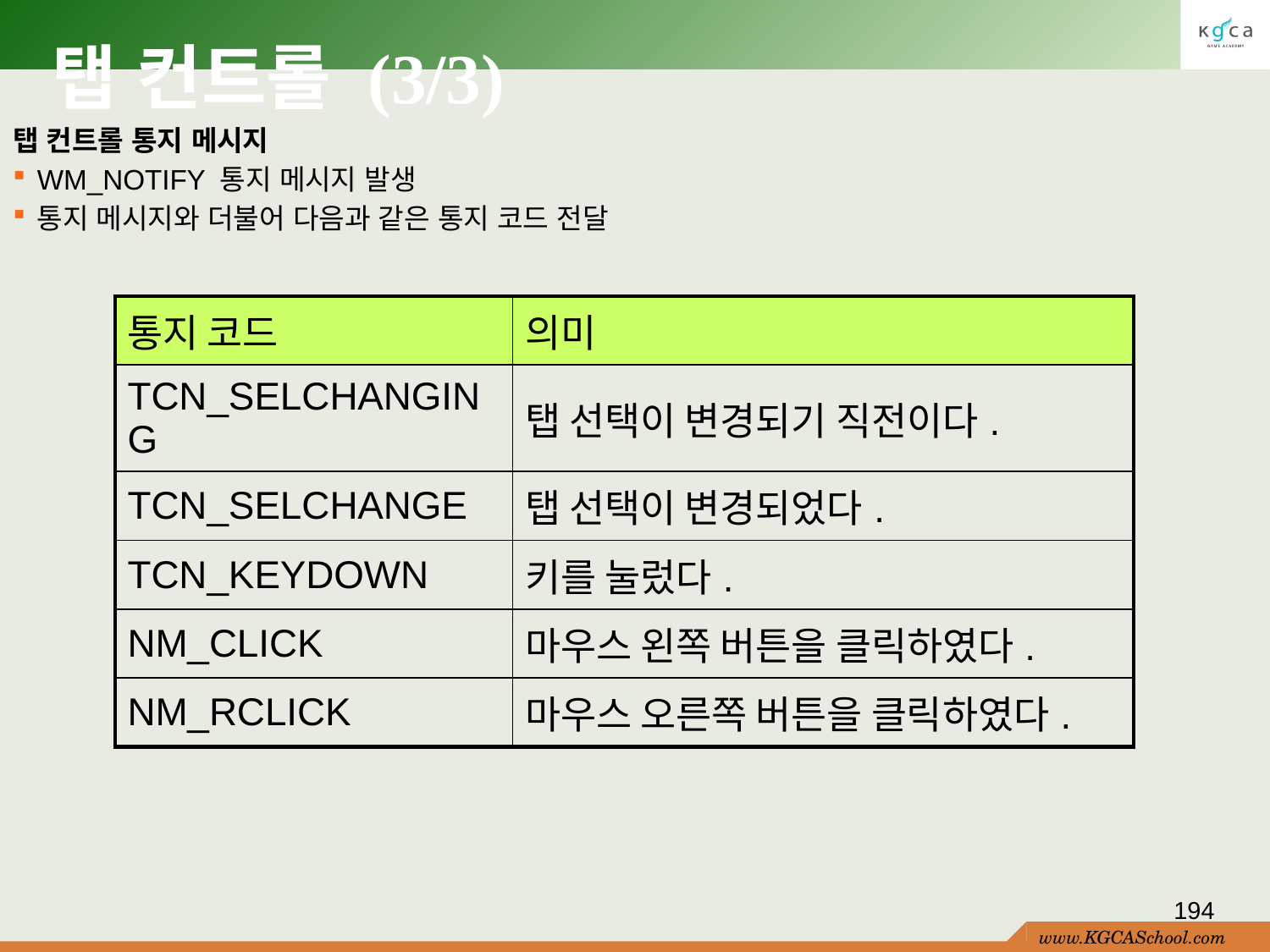

# 탭 컨트롤 (3/3)
탭 컨트롤 통지 메시지
WM_NOTIFY 통지 메시지 발생
통지 메시지와 더불어 다음과 같은 통지 코드 전달
| 통지 코드 | 의미 |
| --- | --- |
| TCN\_SELCHANGING | 탭 선택이 변경되기 직전이다. |
| TCN\_SELCHANGE | 탭 선택이 변경되었다. |
| TCN\_KEYDOWN | 키를 눌렀다. |
| NM\_CLICK | 마우스 왼쪽 버튼을 클릭하였다. |
| NM\_RCLICK | 마우스 오른쪽 버튼을 클릭하였다. |
194